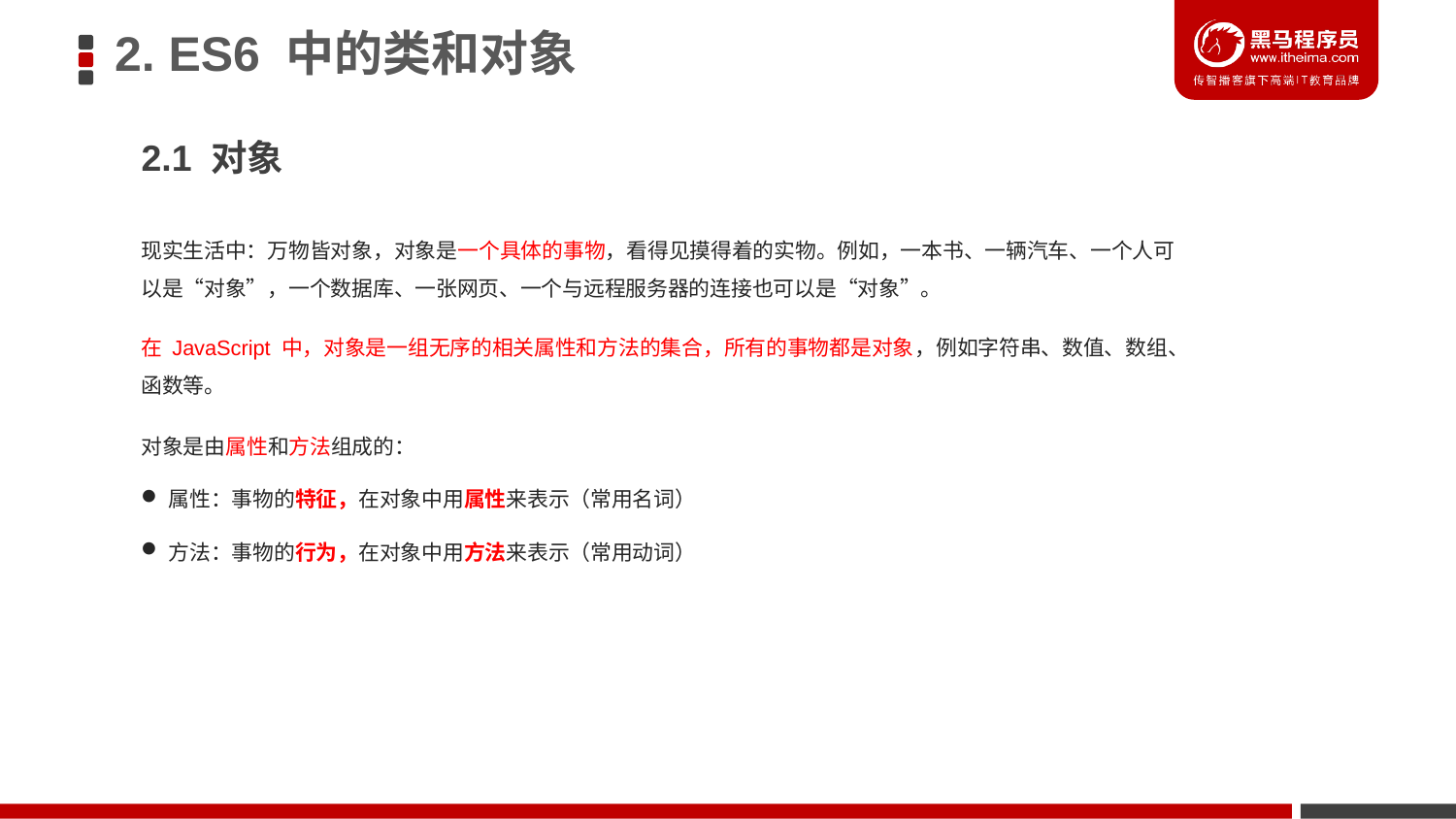

# 2. ES6 中的类和对象
2.1 对象
现实生活中：万物皆对象，对象是一个具体的事物，看得见摸得着的实物。例如，一本书、一辆汽车、一个人可以是“对象”，一个数据库、一张网页、一个与远程服务器的连接也可以是“对象”。
在 JavaScript 中，对象是一组无序的相关属性和方法的集合，所有的事物都是对象，例如字符串、数值、数组、函数等。
对象是由属性和方法组成的：
属性：事物的特征，在对象中用属性来表示（常用名词）
方法：事物的行为，在对象中用方法来表示（常用动词）